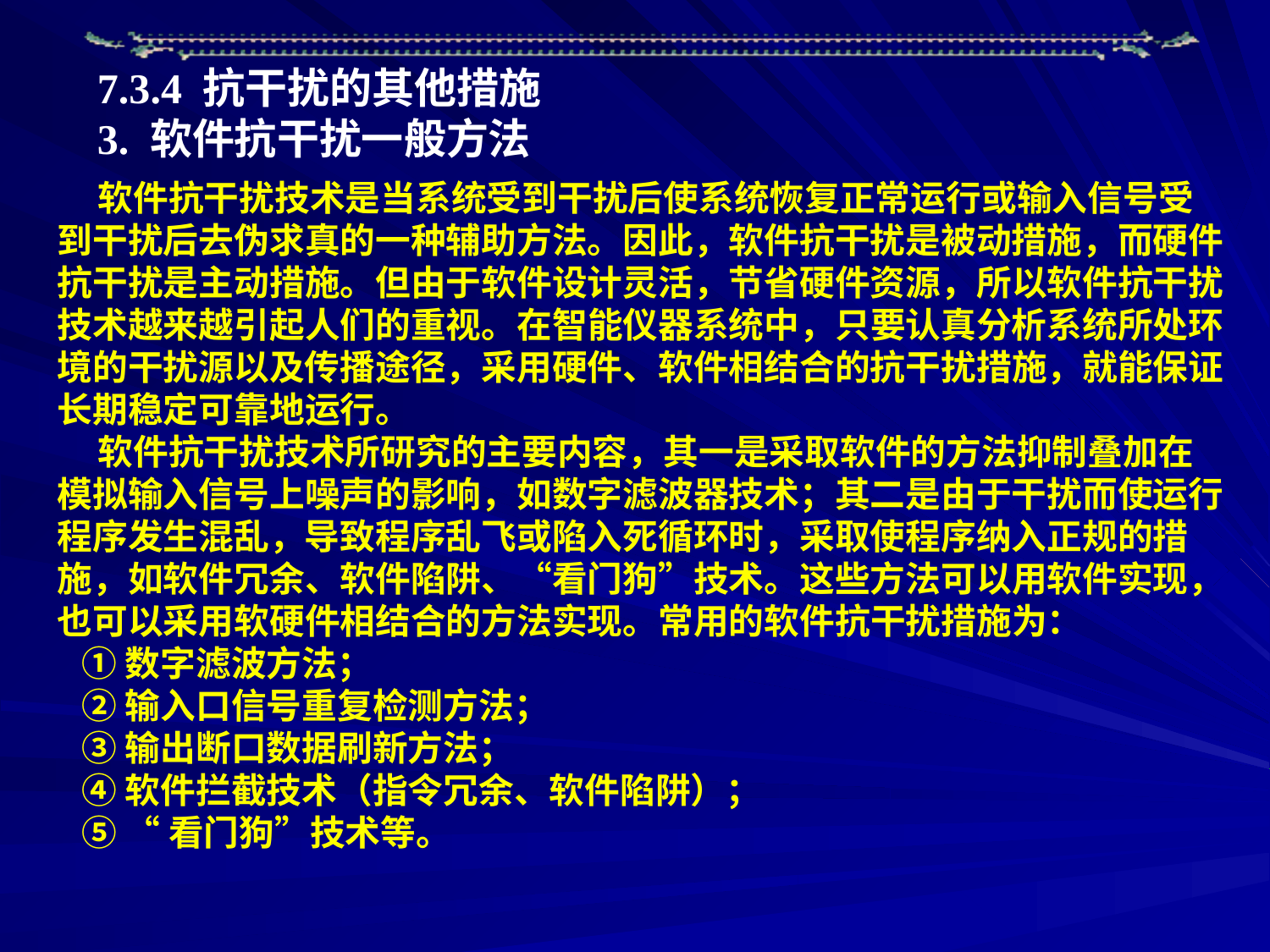

7.3.4 抗干扰的其他措施
3. 软件抗干扰一般方法
    软件抗干扰技术是当系统受到干扰后使系统恢复正常运行或输入信号受到干扰后去伪求真的一种辅助方法。因此，软件抗干扰是被动措施，而硬件抗干扰是主动措施。但由于软件设计灵活，节省硬件资源，所以软件抗干扰技术越来越引起人们的重视。在智能仪器系统中，只要认真分析系统所处环境的干扰源以及传播途径，采用硬件、软件相结合的抗干扰措施，就能保证长期稳定可靠地运行。
    软件抗干扰技术所研究的主要内容，其一是采取软件的方法抑制叠加在模拟输入信号上噪声的影响，如数字滤波器技术；其二是由于干扰而使运行程序发生混乱，导致程序乱飞或陷入死循环时，采取使程序纳入正规的措施，如软件冗余、软件陷阱、“看门狗”技术。这些方法可以用软件实现，也可以采用软硬件相结合的方法实现。常用的软件抗干扰措施为：
   ①数字滤波方法；
   ②输入口信号重复检测方法；
   ③输出断口数据刷新方法；
   ④软件拦截技术（指令冗余、软件陷阱）；
   ⑤ “看门狗”技术等。